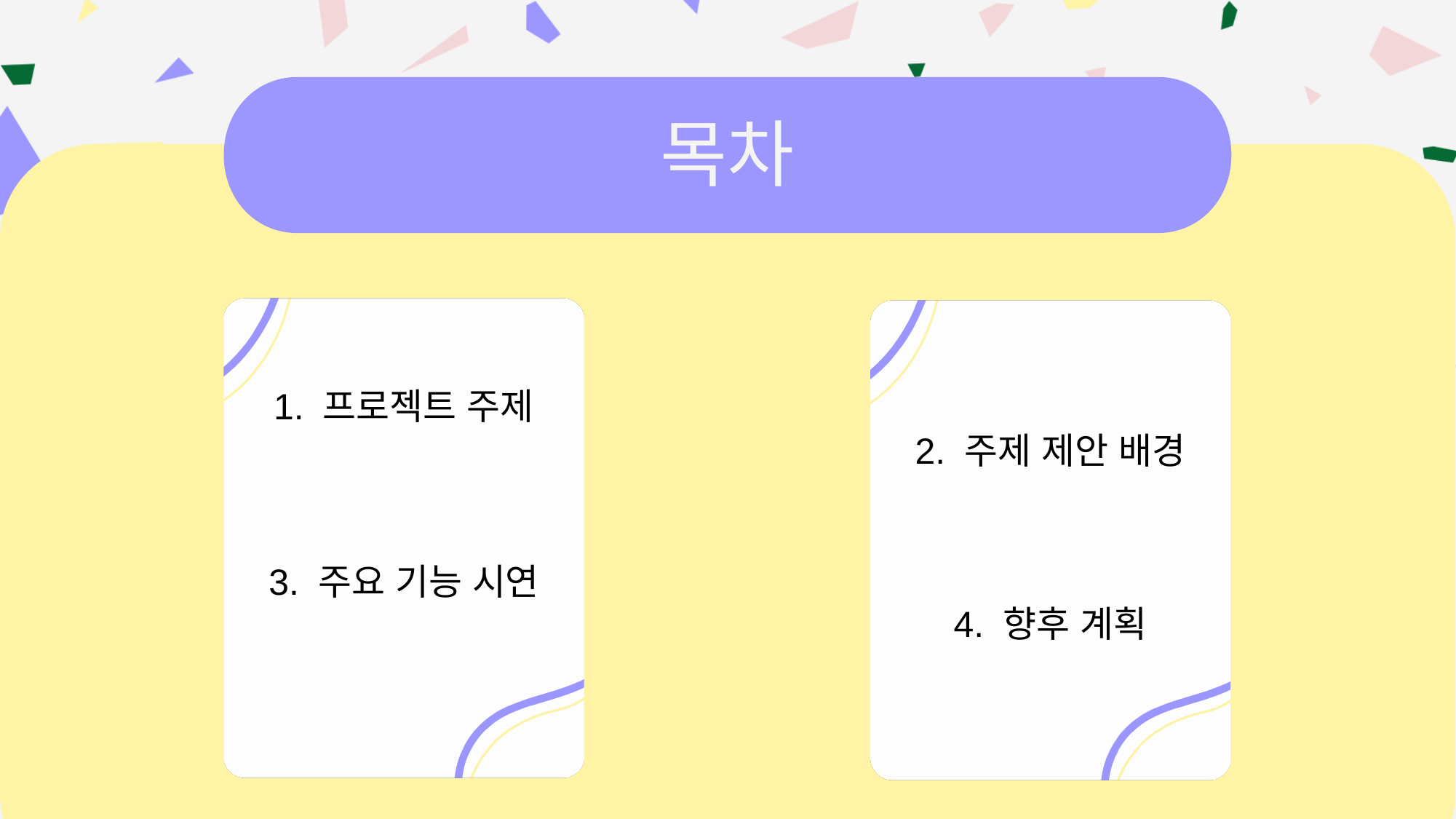

목차

1. 프로젝트 주제

2. 주제 제안 배경
3. 주요 기능 시연
4. 향후 계획